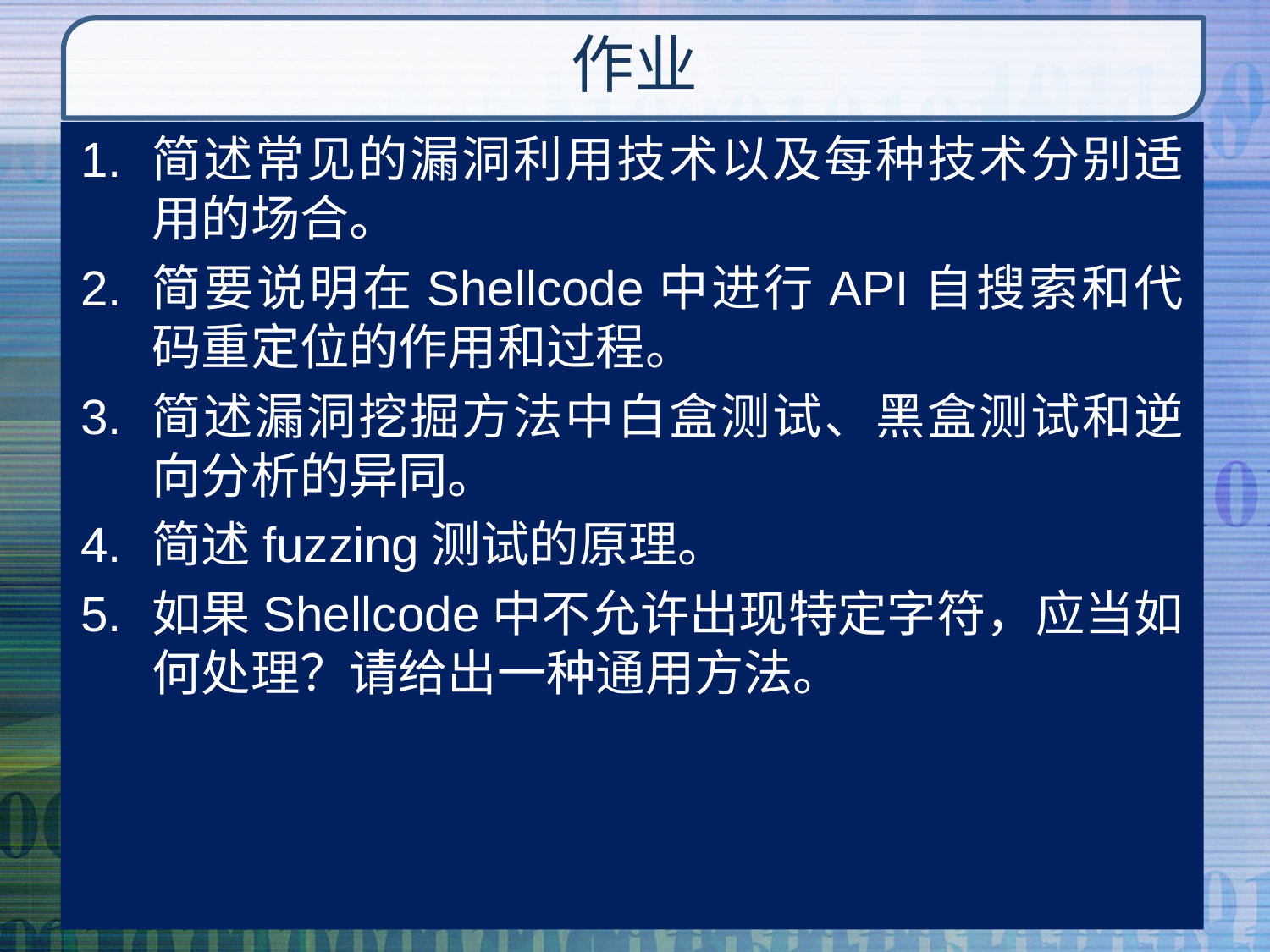

# 作业
简述常见的漏洞利用技术以及每种技术分别适用的场合。
简要说明在Shellcode中进行API自搜索和代码重定位的作用和过程。
简述漏洞挖掘方法中白盒测试、黑盒测试和逆向分析的异同。
简述fuzzing测试的原理。
如果Shellcode中不允许出现特定字符，应当如何处理？请给出一种通用方法。